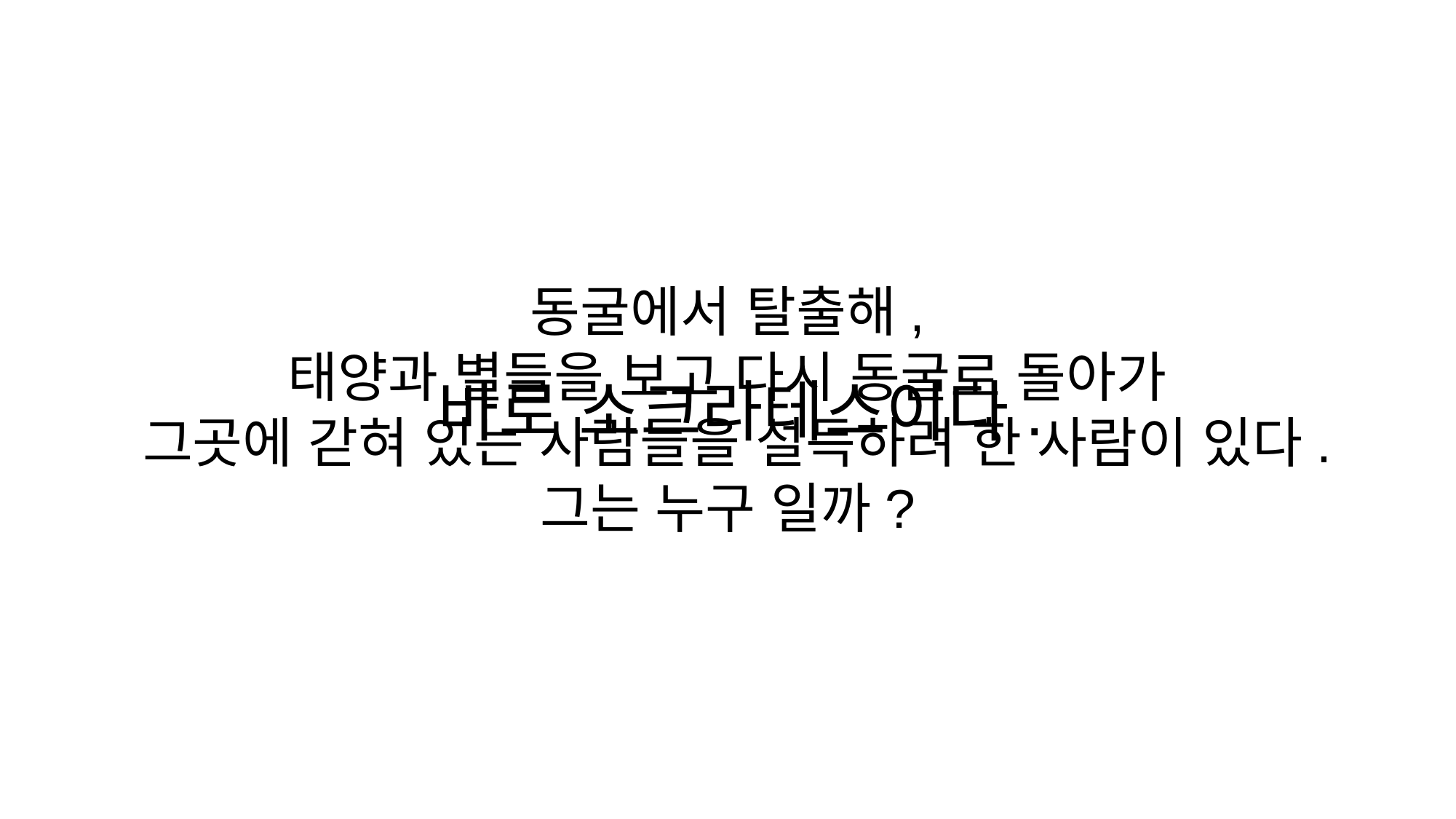

동굴에서 탈출해,
태양과 별들을 보고 다시 동굴로 돌아가
그곳에 갇혀 있는 사람들을 설득하려 한 사람이 있다.
그는 누구 일까?
바로 소크라테스이다.